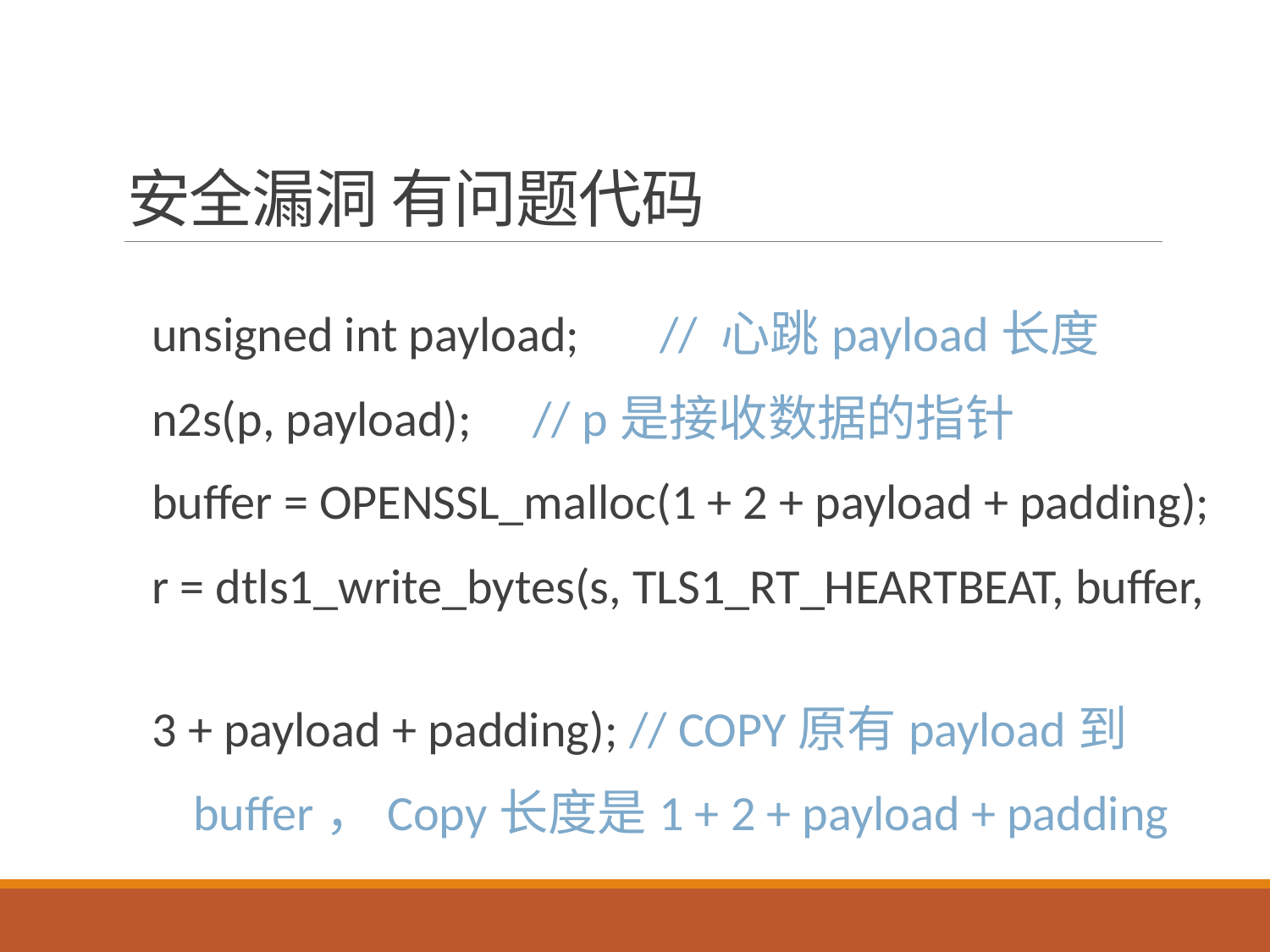

# 安全漏洞 有问题代码
	unsigned int payload;	// 心跳payload长度
	n2s(p, payload);	// p是接收数据的指针
	buffer = OPENSSL_malloc(1 + 2 + payload + padding);
	r = dtls1_write_bytes(s, TLS1_RT_HEARTBEAT, buffer,
	3 + payload + padding); // COPY原有payload到
               buffer，Copy长度是1 + 2 + payload + padding

73